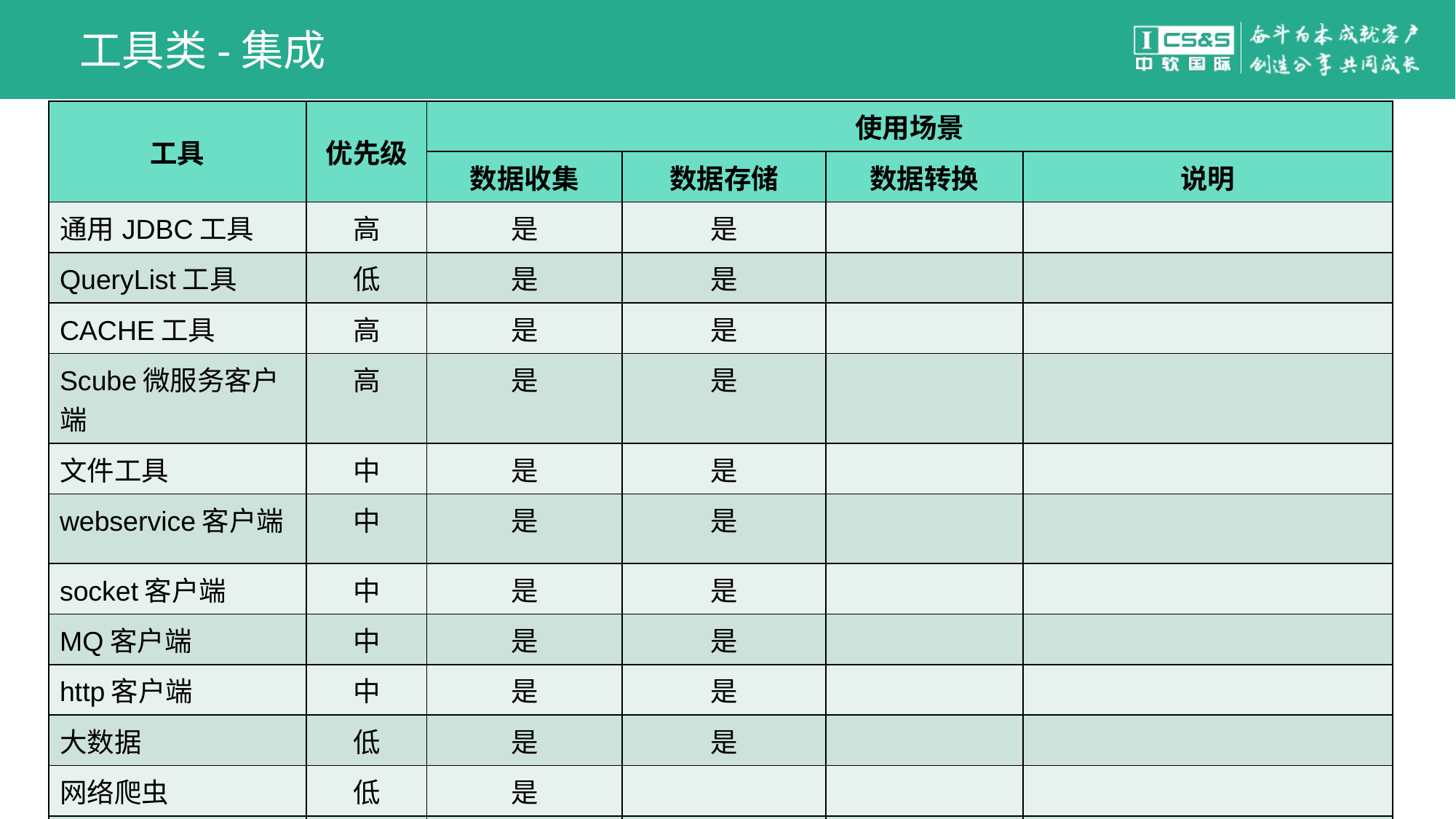

# 工具类-集成
| 工具 | 优先级 | 使用场景 |  |  |  |
| --- | --- | --- | --- | --- | --- |
|  |  | 数据收集 | 数据存储 | 数据转换 | 说明 |
| 通用JDBC工具 | 高 | 是 | 是 |  |  |
| QueryList工具 | 低 | 是 | 是 |  |  |
| CACHE工具 | 高 | 是 | 是 |  |  |
| Scube微服务客户端 | 高 | 是 | 是 |  |  |
| 文件工具 | 中 | 是 | 是 |  |  |
| webservice客户端 | 中 | 是 | 是 |  |  |
| socket客户端 | 中 | 是 | 是 |  |  |
| MQ客户端 | 中 | 是 | 是 |  |  |
| http客户端 | 中 | 是 | 是 |  |  |
| 大数据 | 低 | 是 | 是 |  |  |
| 网络爬虫 | 低 | 是 |  |  |  |
| 自定义工具 | 高 | 是 | 是 |  |  |